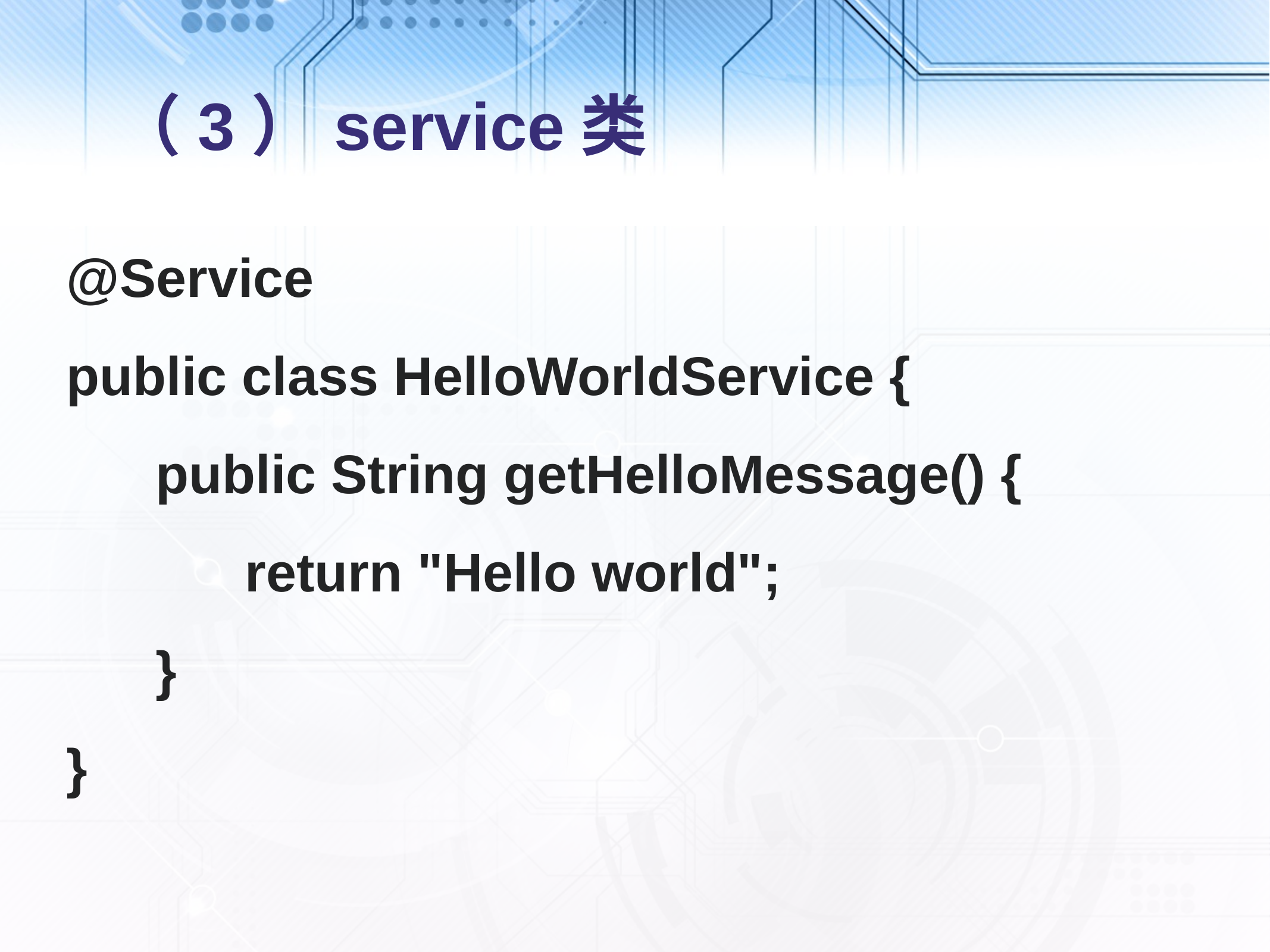

# （3）service类
@Service
public class HelloWorldService {
	public String getHelloMessage() {
		return "Hello world";
	}
}